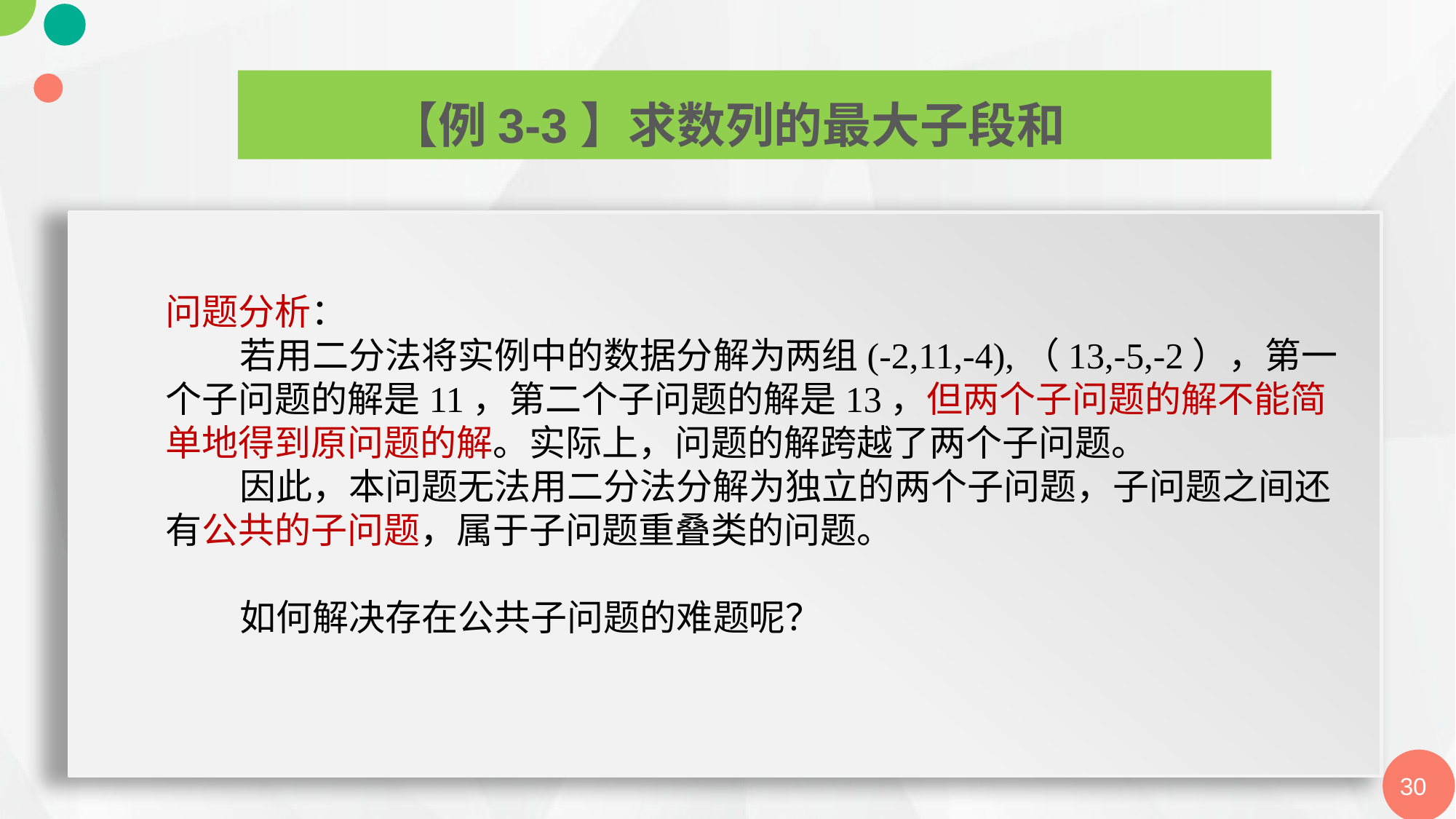

问题分析：
        若用二分法将实例中的数据分解为两组(-2,11,-4),（13,-5,-2），第一个子问题的解是11，第二个子问题的解是13，但两个子问题的解不能简单地得到原问题的解。实际上，问题的解跨越了两个子问题。
        因此，本问题无法用二分法分解为独立的两个子问题，子问题之间还有公共的子问题，属于子问题重叠类的问题。

        如何解决存在公共子问题的难题呢？
【例3-3】求数列的最大子段和